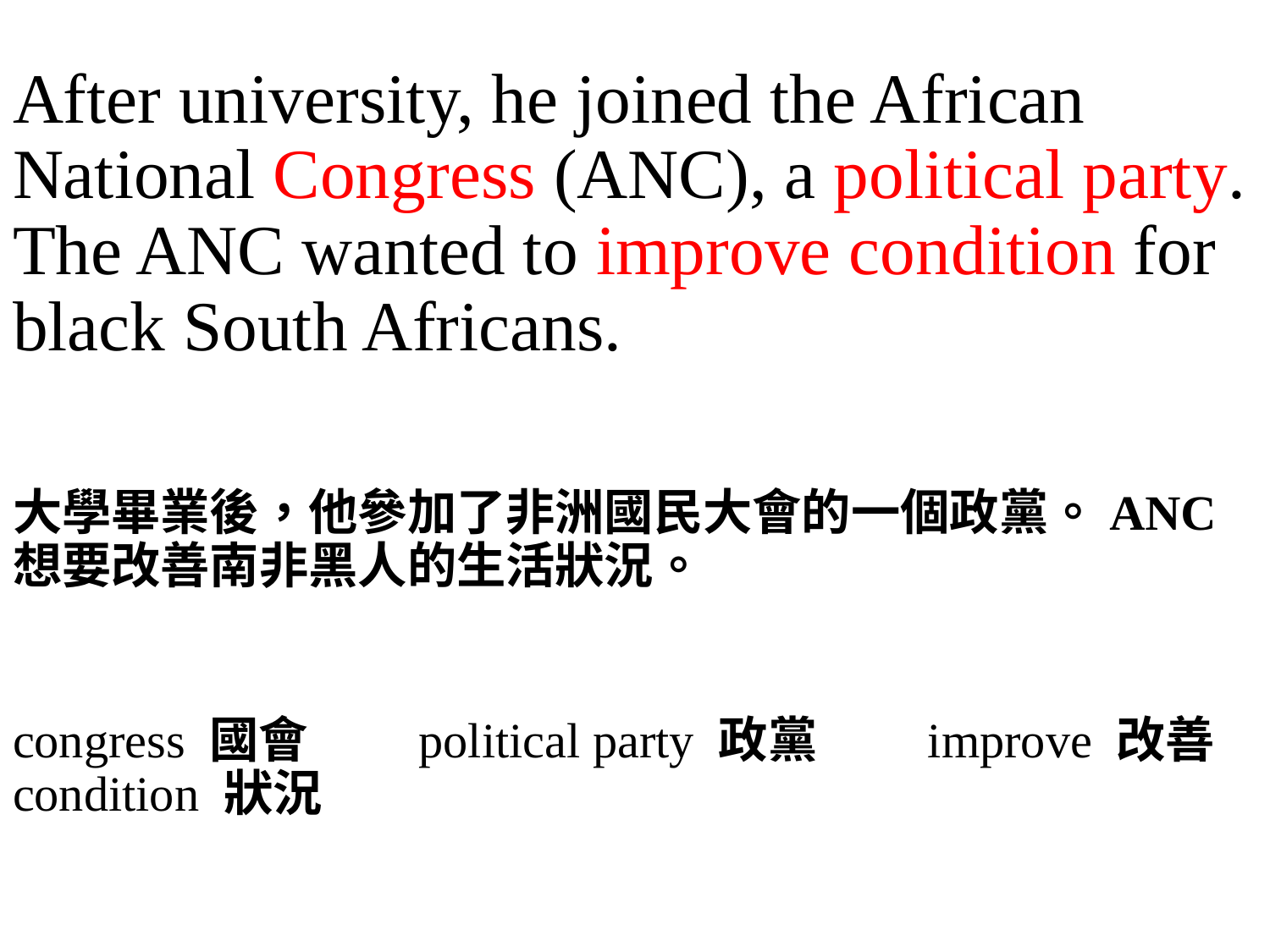

After university, he joined the African National Congress (ANC), a political party. The ANC wanted to improve condition for black South Africans.

大學畢業後，他參加了非洲國民大會的一個政黨。ANC想要改善南非黑人的生活狀況。

congress 國會　　political party 政黨　　improve 改善
condition 狀況